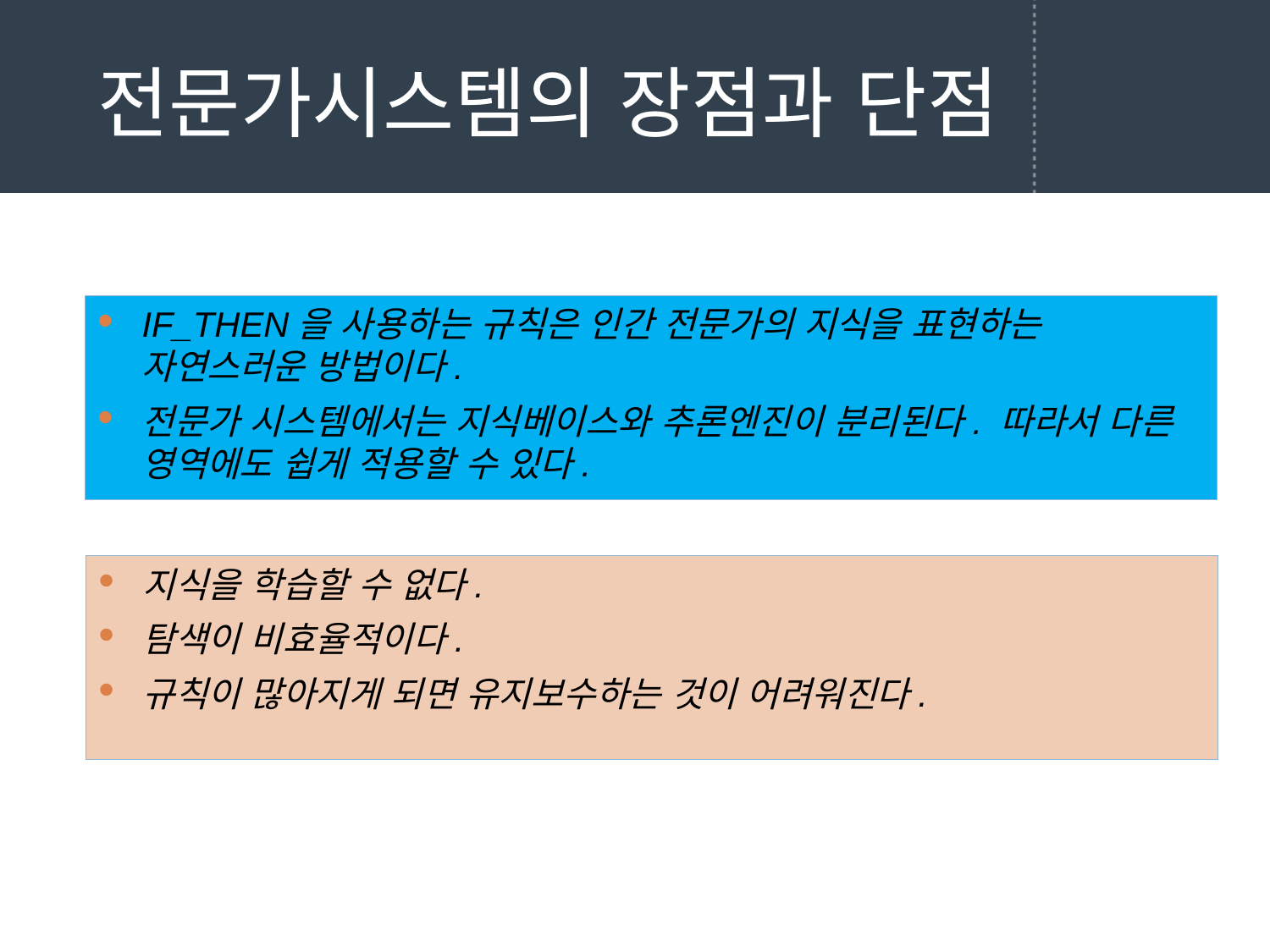

# 전문가시스템의 장점과 단점
IF_THEN을 사용하는 규칙은 인간 전문가의 지식을 표현하는 자연스러운 방법이다.
전문가 시스템에서는 지식베이스와 추론엔진이 분리된다. 따라서 다른 영역에도 쉽게 적용할 수 있다.

지식을 학습할 수 없다.
탐색이 비효율적이다.
규칙이 많아지게 되면 유지보수하는 것이 어려워진다.